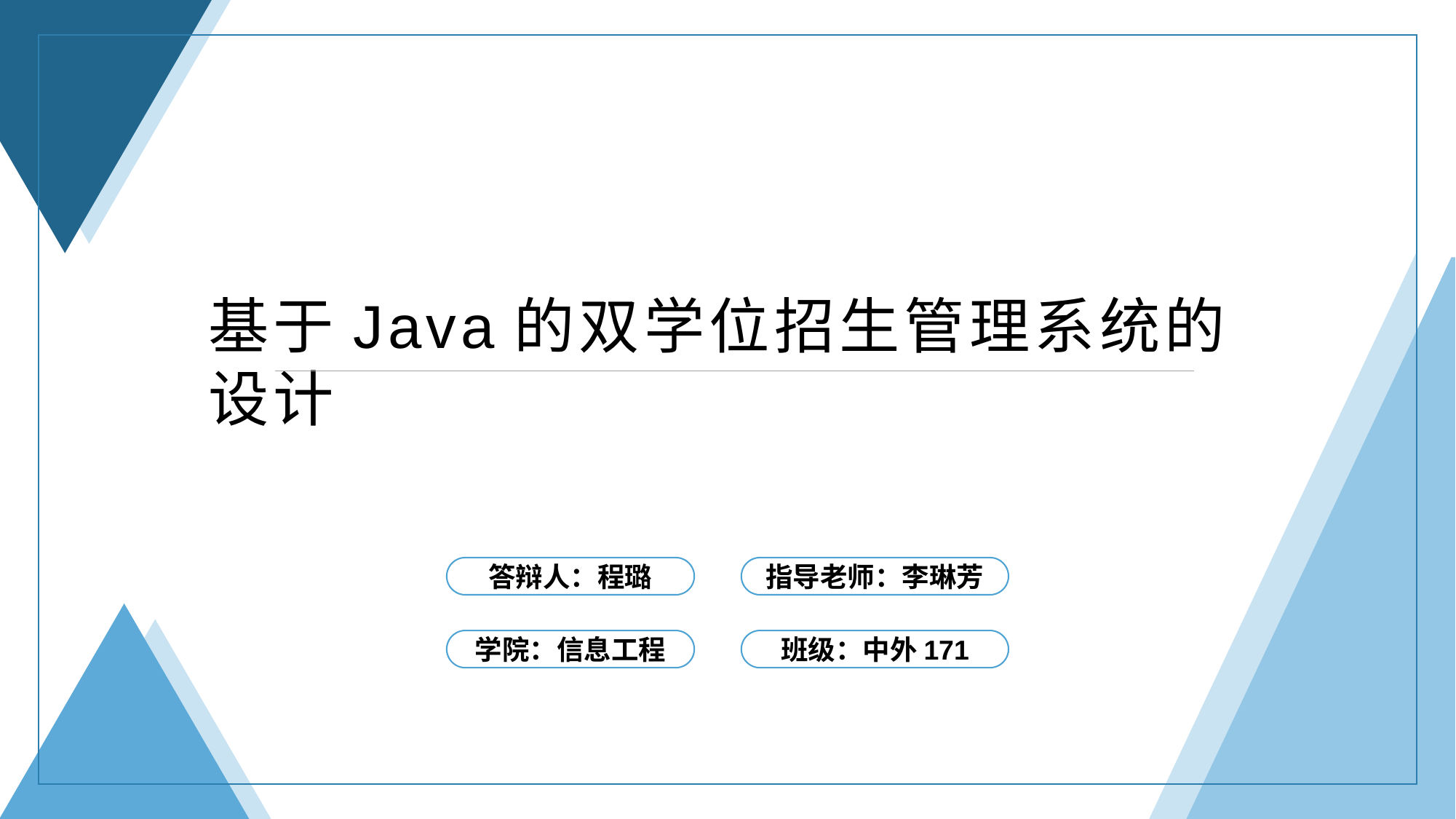

基于Java的双学位招生管理系统的设计
答辩人：程璐
指导老师：李琳芳
学院：信息工程
班级：中外171